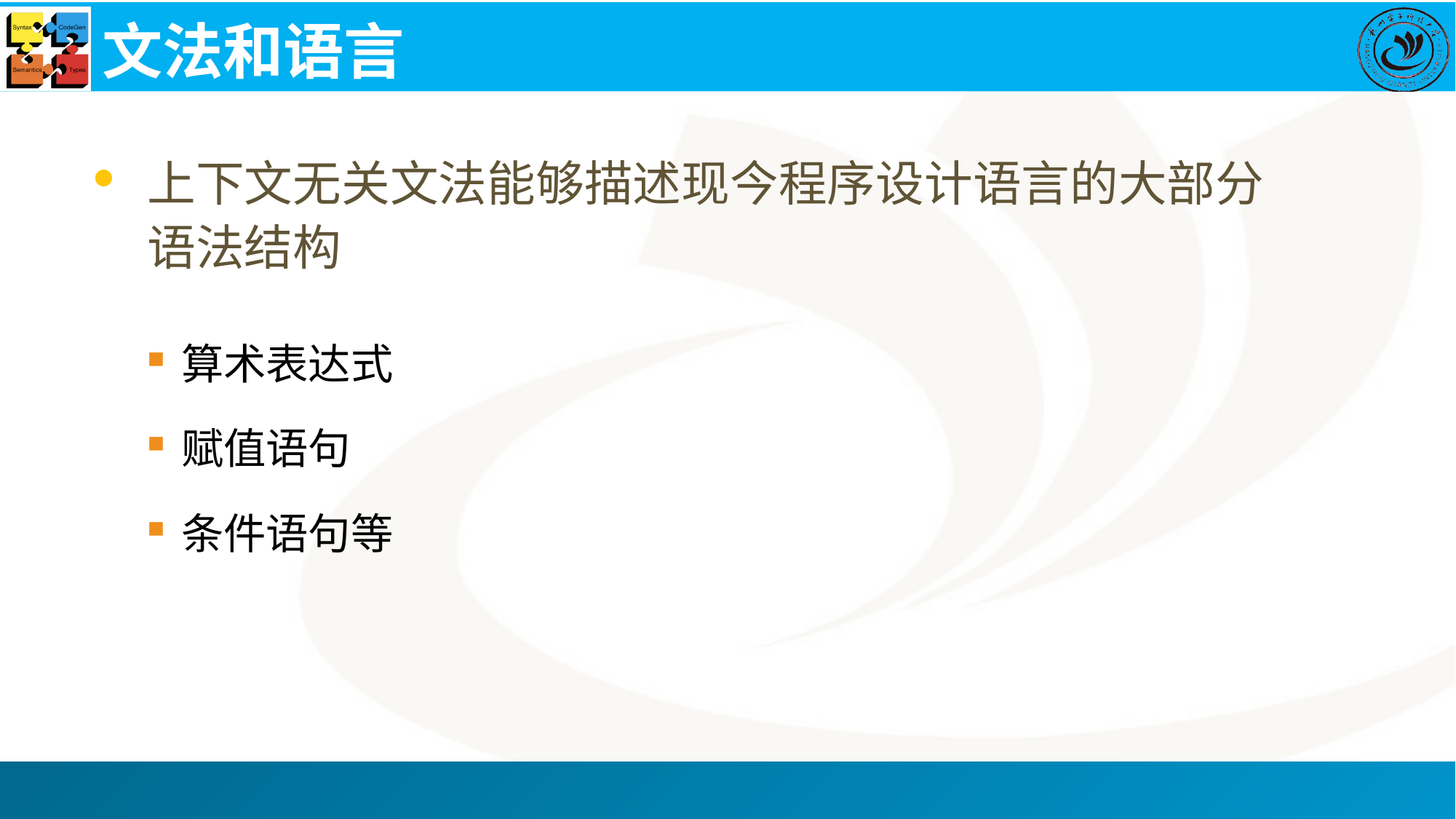

# 文法和语言
上下文无关文法能够描述现今程序设计语言的大部分语法结构
算术表达式
赋值语句
条件语句等
44